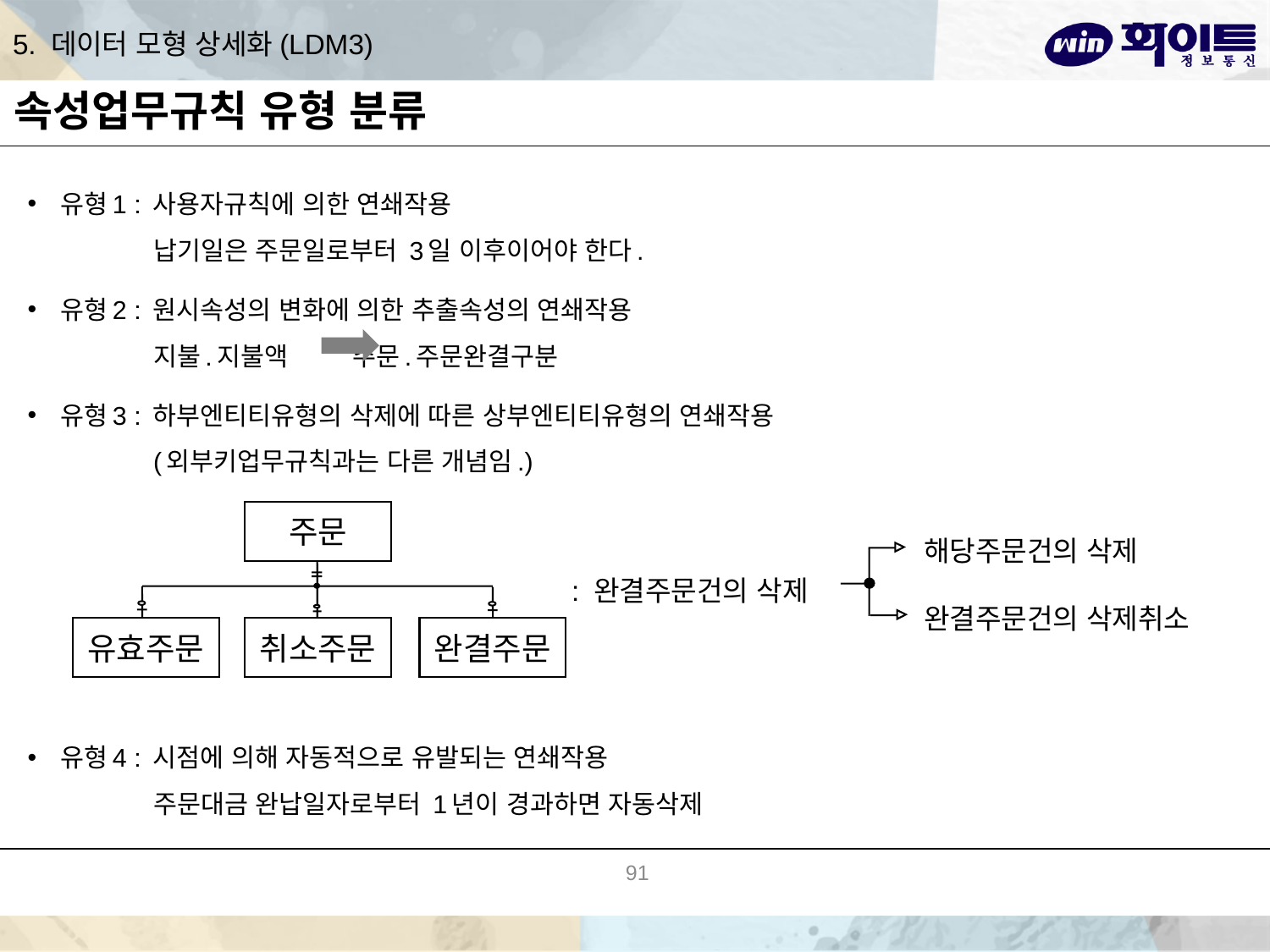

# 5. 데이터 모형 상세화(LDM3)
속성업무규칙 유형 분류
유형1 : 사용자규칙에 의한 연쇄작용
	납기일은 주문일로부터 3일 이후이어야 한다.
유형2 : 원시속성의 변화에 의한 추출속성의 연쇄작용
	지불.지불액         주문.주문완결구분
유형3 : 하부엔티티유형의 삭제에 따른 상부엔티티유형의 연쇄작용
	(외부키업무규칙과는 다른 개념임.)

유형4 : 시점에 의해 자동적으로 유발되는 연쇄작용
	주문대금 완납일자로부터 1년이 경과하면 자동삭제

주문
해당주문건의 삭제

완결주문건의 삭제취소

: 완결주문건의 삭제

유효주문
취소주문
완결주문
91